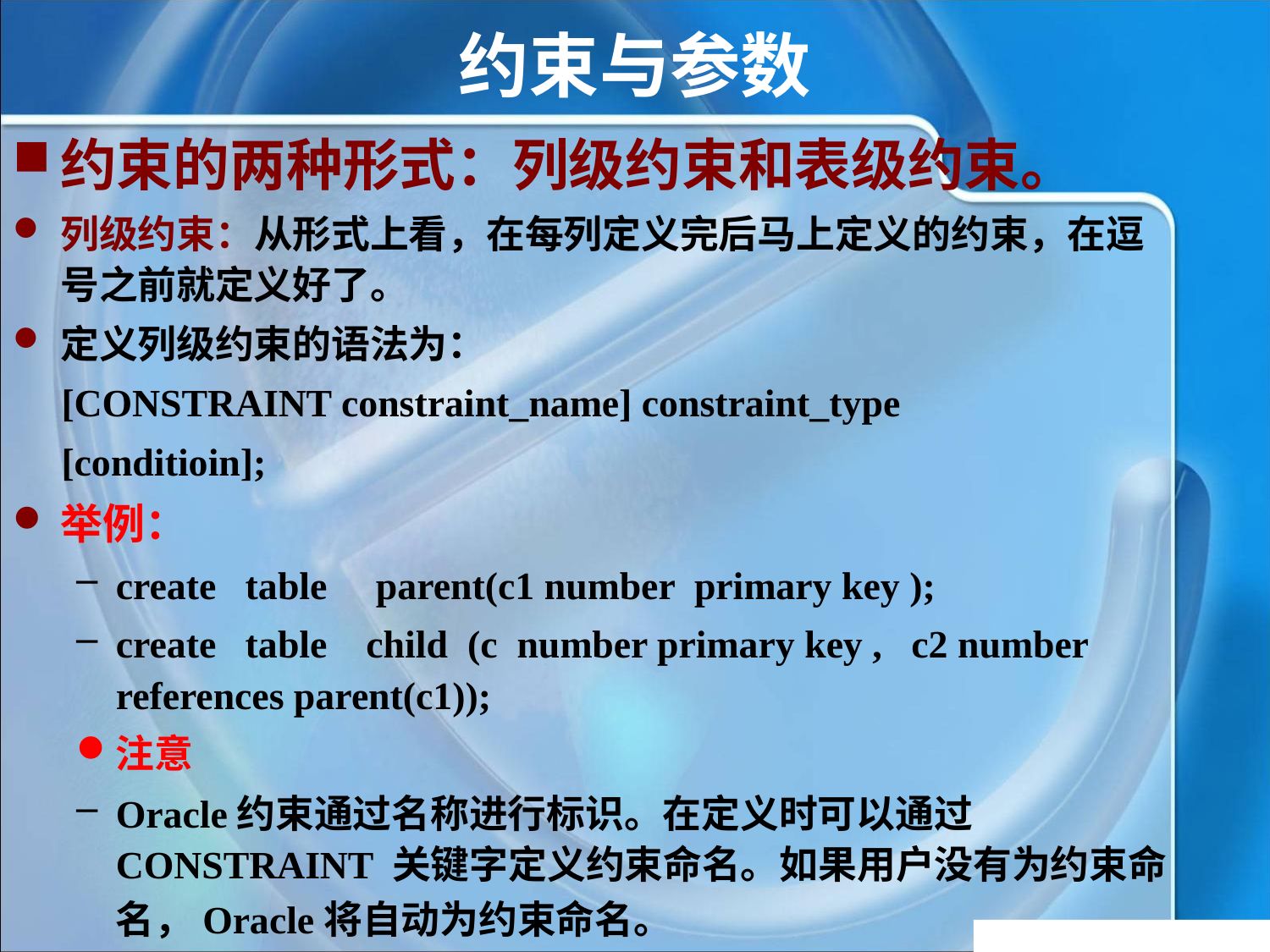

# 约束与参数
约束的两种形式：列级约束和表级约束。
列级约束：从形式上看，在每列定义完后马上定义的约束，在逗号之前就定义好了。
定义列级约束的语法为：
     [CONSTRAINT constraint_name] constraint_type
     [conditioin];
举例：
create   table     parent(c1 number  primary key );
create   table    child  (c  number primary key ,   c2 number  references parent(c1));
注意
Oracle约束通过名称进行标识。在定义时可以通过CONSTRAINT 关键字定义约束命名。如果用户没有为约束命名，Oracle将自动为约束命名。
20